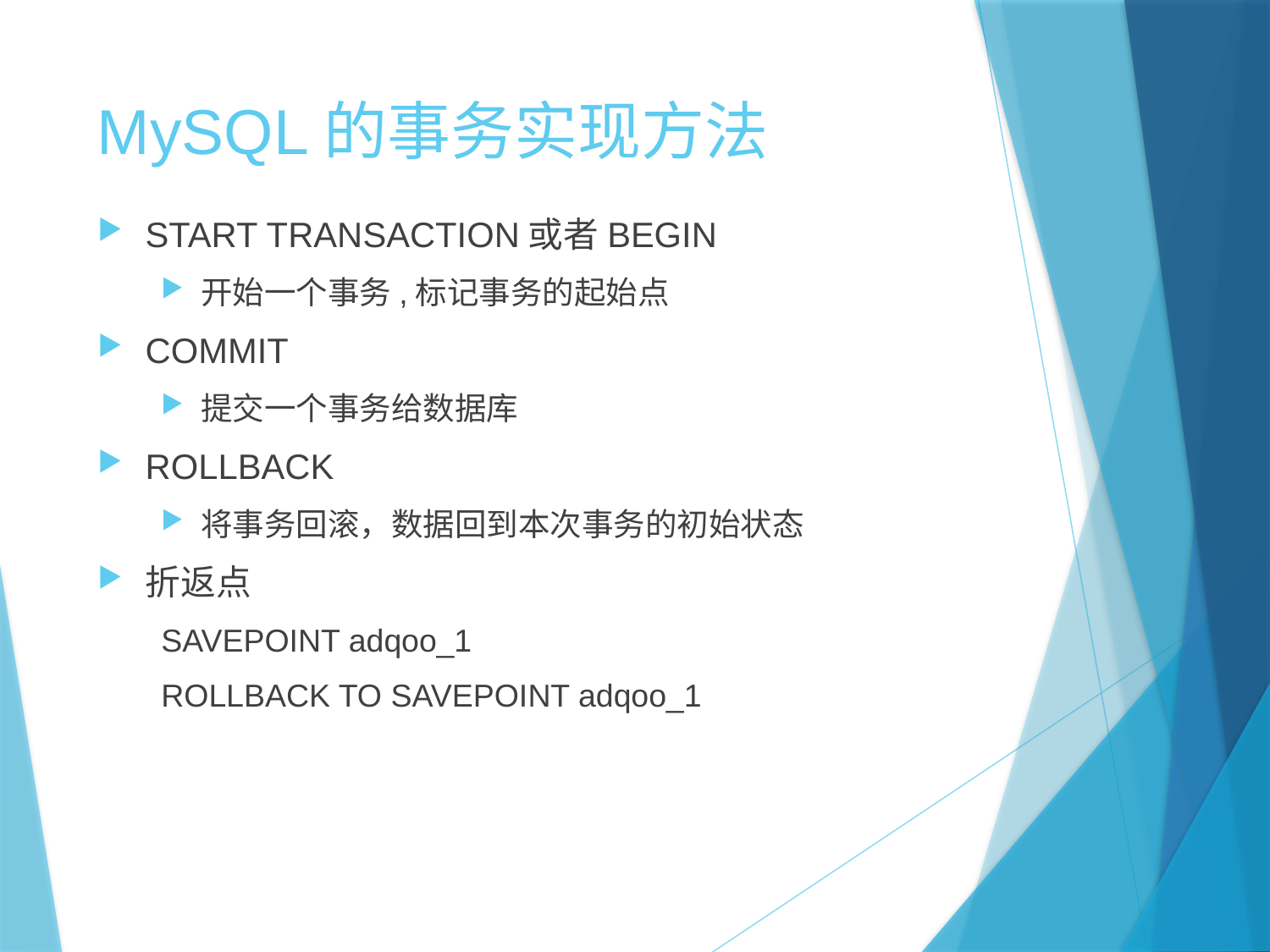

# MySQL的事务实现方法
START TRANSACTION或者BEGIN
开始一个事务,标记事务的起始点
COMMIT
提交一个事务给数据库
ROLLBACK
将事务回滚，数据回到本次事务的初始状态
折返点
SAVEPOINT adqoo_1
ROLLBACK TO SAVEPOINT adqoo_1